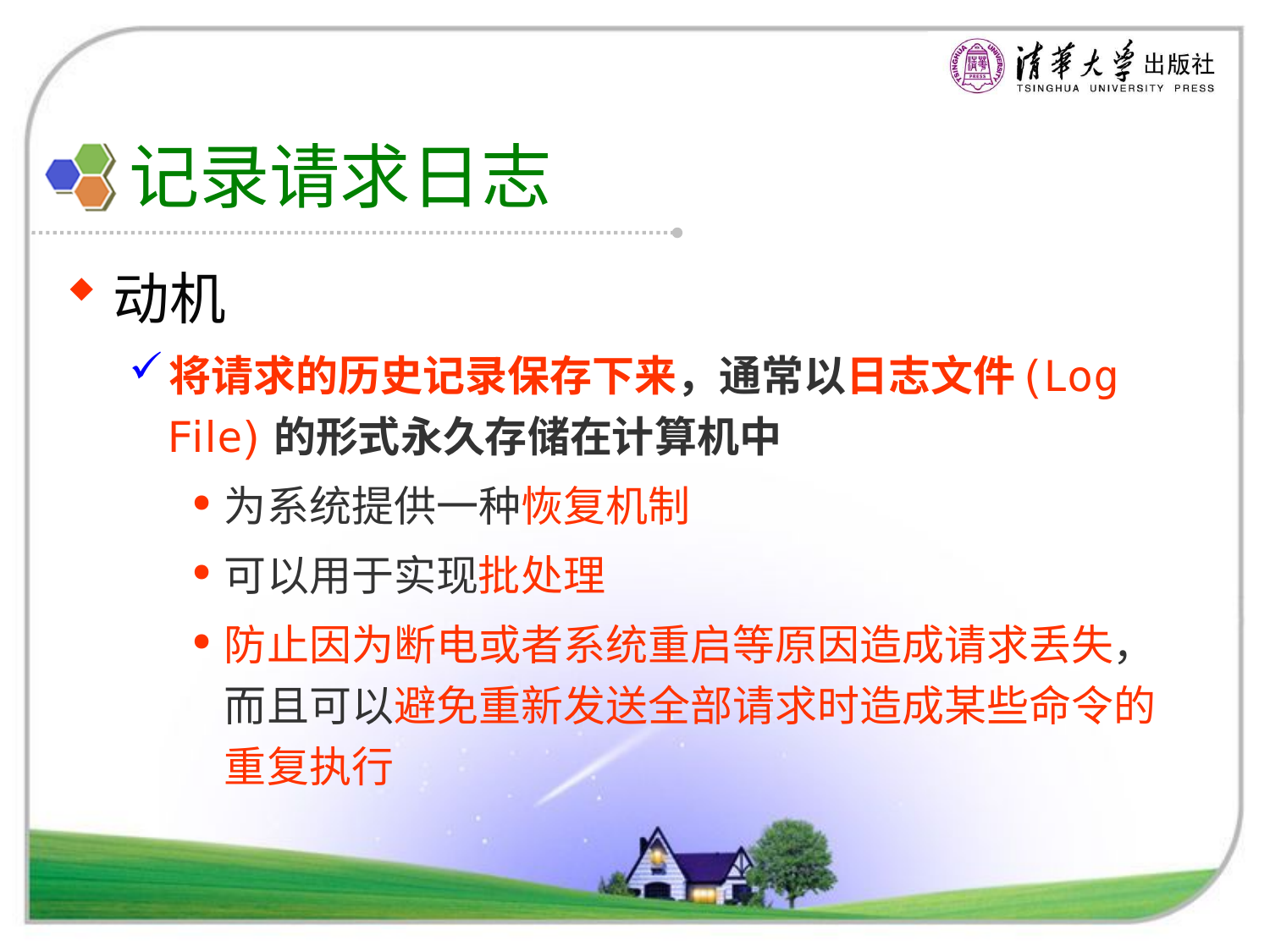

# 记录请求日志
动机
将请求的历史记录保存下来，通常以日志文件(Log File)的形式永久存储在计算机中
为系统提供一种恢复机制
可以用于实现批处理
防止因为断电或者系统重启等原因造成请求丢失，而且可以避免重新发送全部请求时造成某些命令的重复执行